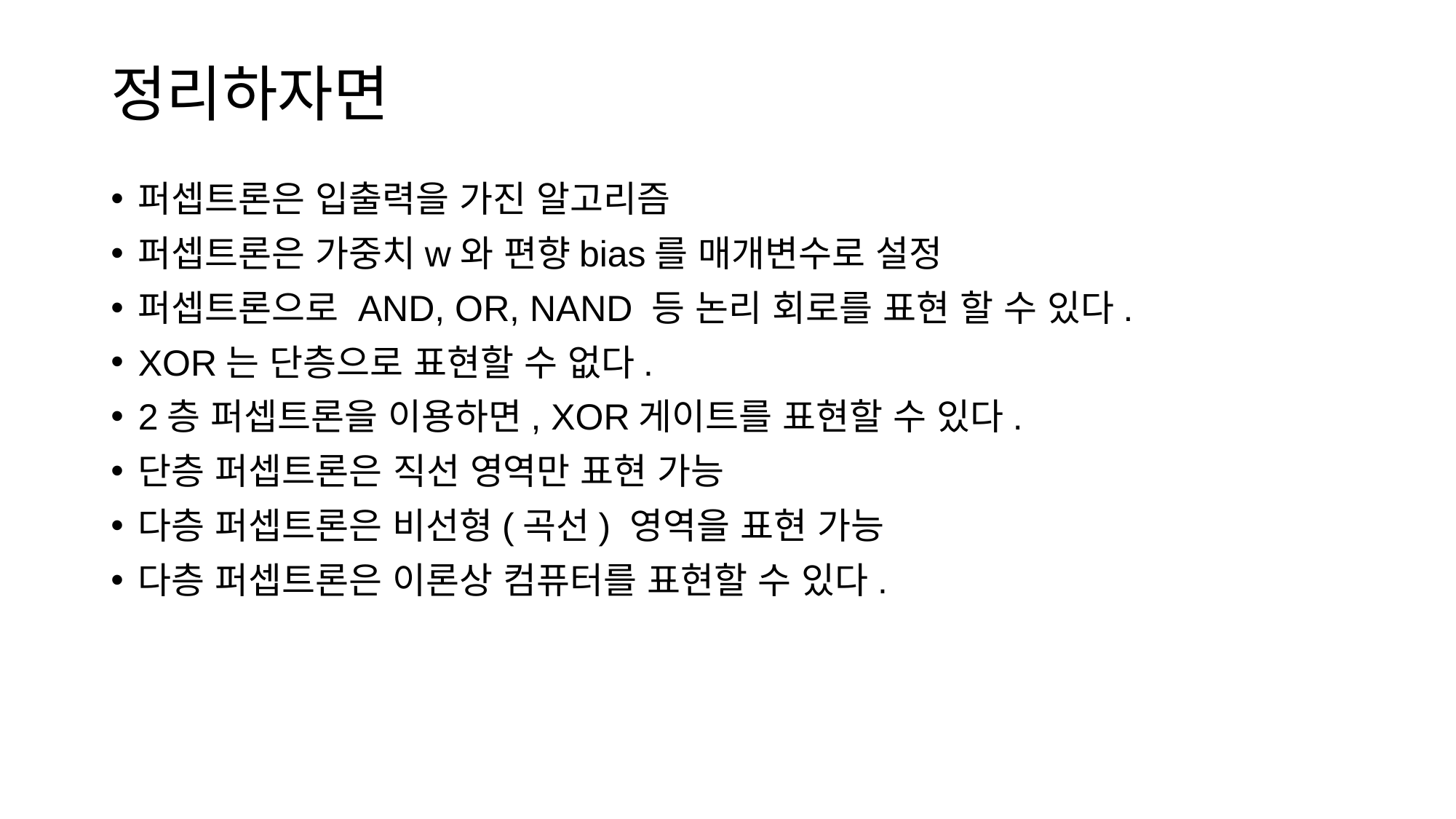

# 정리하자면
퍼셉트론은 입출력을 가진 알고리즘
퍼셉트론은 가중치w와 편향bias를 매개변수로 설정
퍼셉트론으로 AND, OR, NAND 등 논리 회로를 표현 할 수 있다.
XOR는 단층으로 표현할 수 없다.
2층 퍼셉트론을 이용하면, XOR게이트를 표현할 수 있다.
단층 퍼셉트론은 직선 영역만 표현 가능
다층 퍼셉트론은 비선형(곡선) 영역을 표현 가능
다층 퍼셉트론은 이론상 컴퓨터를 표현할 수 있다.